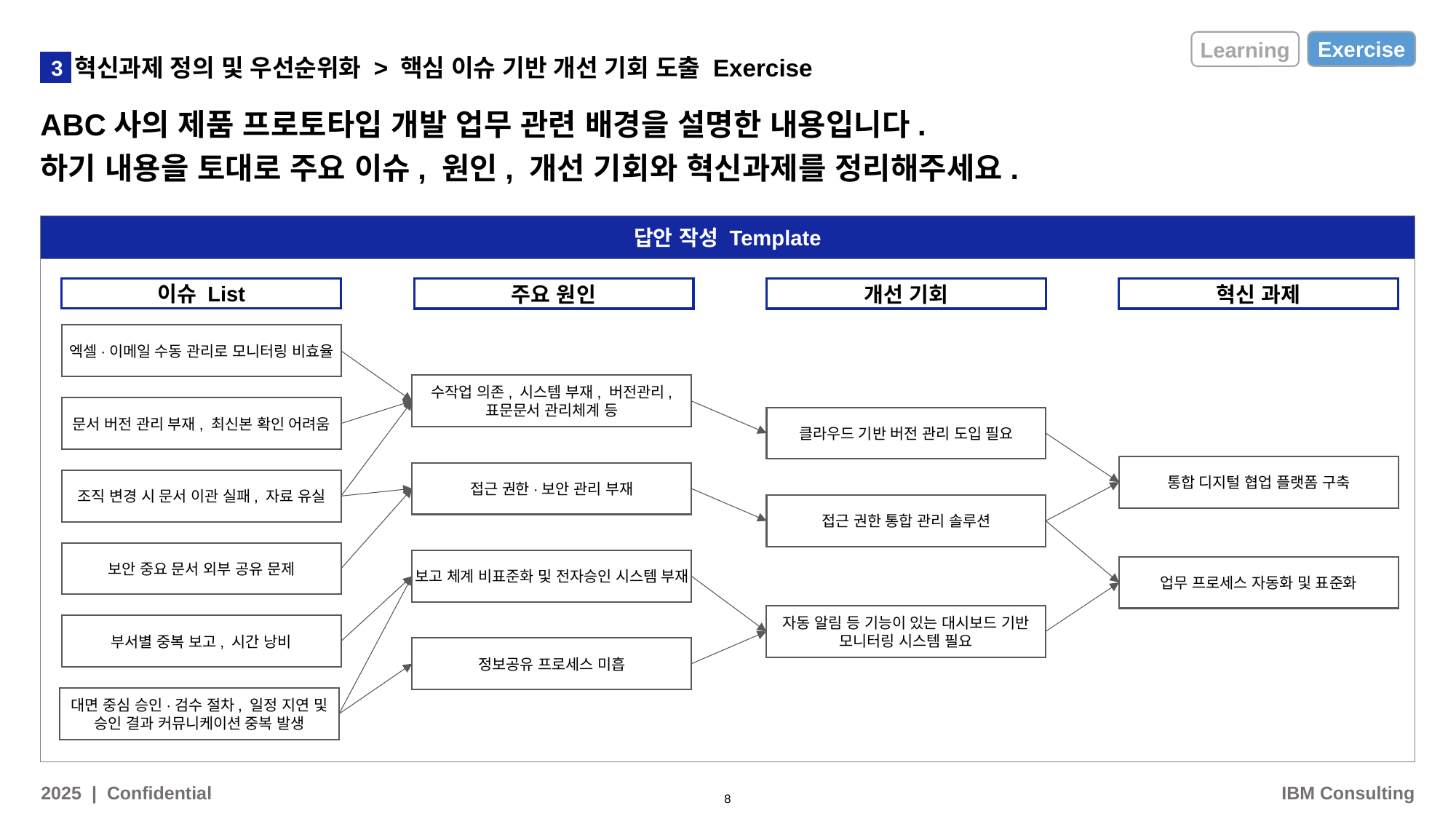

Exercise
Learning
혁신과제 정의 및 우선순위화 > 핵심 이슈 기반 개선 기회 도출 Exercise
3
ABC사의 제품 프로토타입 개발 업무 관련 배경을 설명한 내용입니다.
하기 내용을 토대로 주요 이슈, 원인, 개선 기회와 혁신과제를 정리해주세요.
답안 작성 Template

이슈 List
주요 원인
개선 기회
혁신 과제
엑셀·이메일 수동 관리로 모니터링 비효율
수작업 의존, 시스템 부재, 버전관리, 표문문서 관리체계 등
문서 버전 관리 부재, 최신본 확인 어려움
클라우드 기반 버전 관리 도입 필요
접근 권한 통합 관리 솔루션
자동 알림 등 기능이 있는 대시보드 기반 모니터링 시스템 필요
통합 디지털 협업 플랫폼 구축
업무 프로세스 자동화 및 표준화
접근 권한·보안 관리 부재
조직 변경 시 문서 이관 실패, 자료 유실
보안 중요 문서 외부 공유 문제
보고 체계 비표준화 및 전자승인 시스템 부재
부서별 중복 보고, 시간 낭비
정보공유 프로세스 미흡
대면 중심 승인·검수 절차, 일정 지연 및 승인 결과 커뮤니케이션 중복 발생